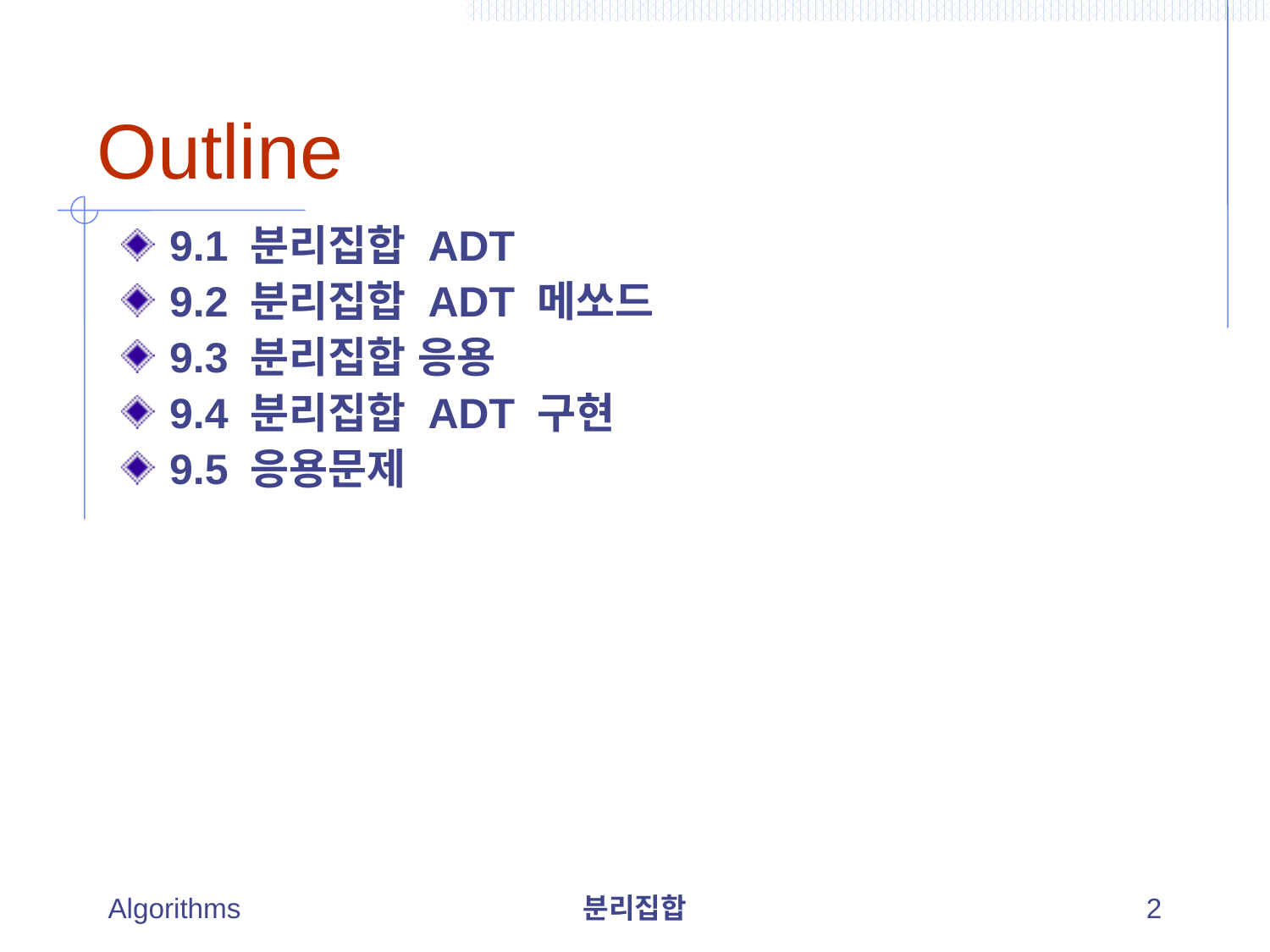

# Outline
9.1 분리집합 ADT
9.2 분리집합 ADT 메쏘드
9.3 분리집합 응용
9.4 분리집합 ADT 구현
9.5 응용문제
Algorithms
분리집합
2